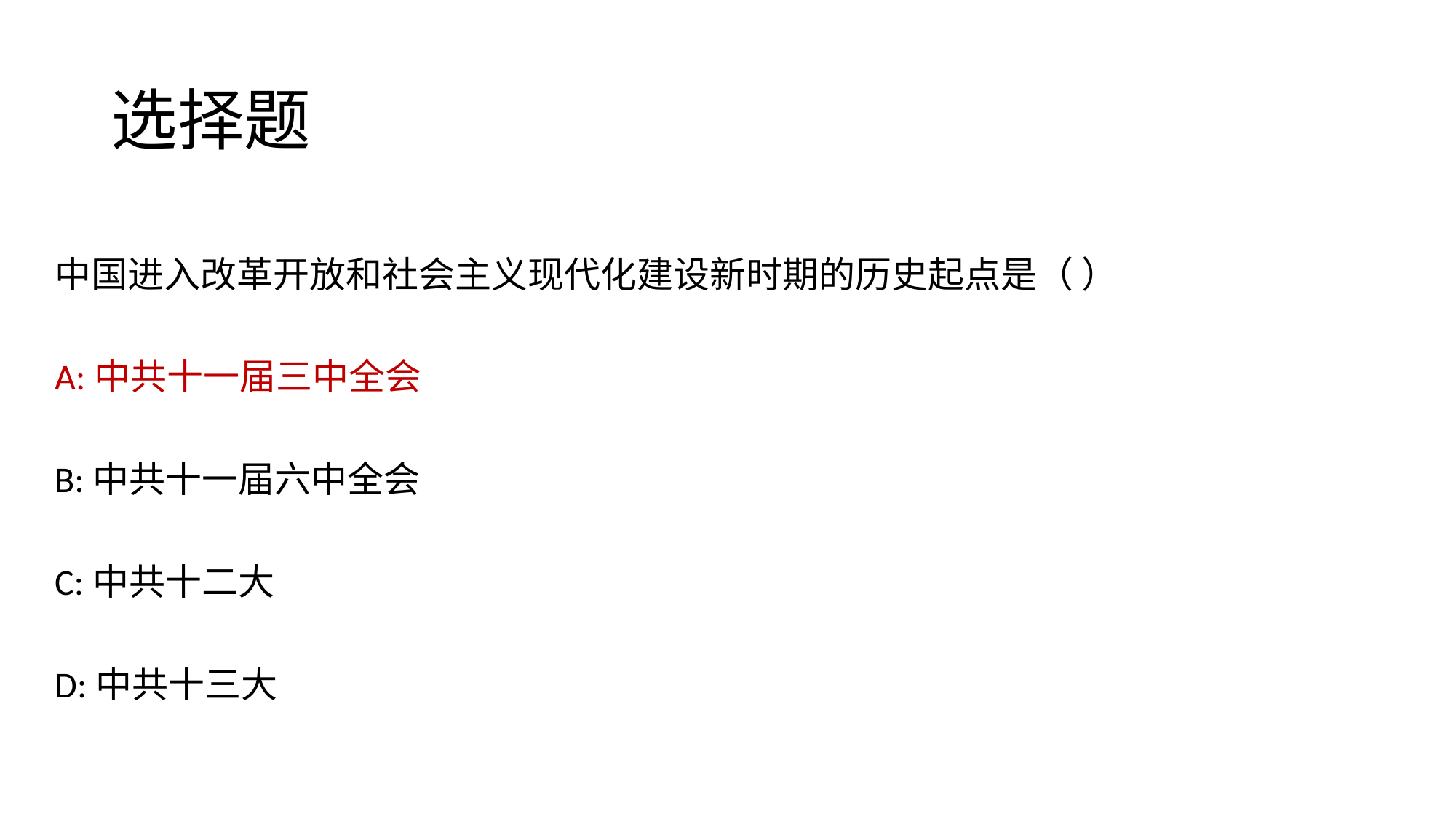

# 选择题
中国进入改革开放和社会主义现代化建设新时期的历史起点是（ ）
A:中共十一届三中全会
B:中共十一届六中全会
C:中共十二大
D:中共十三大